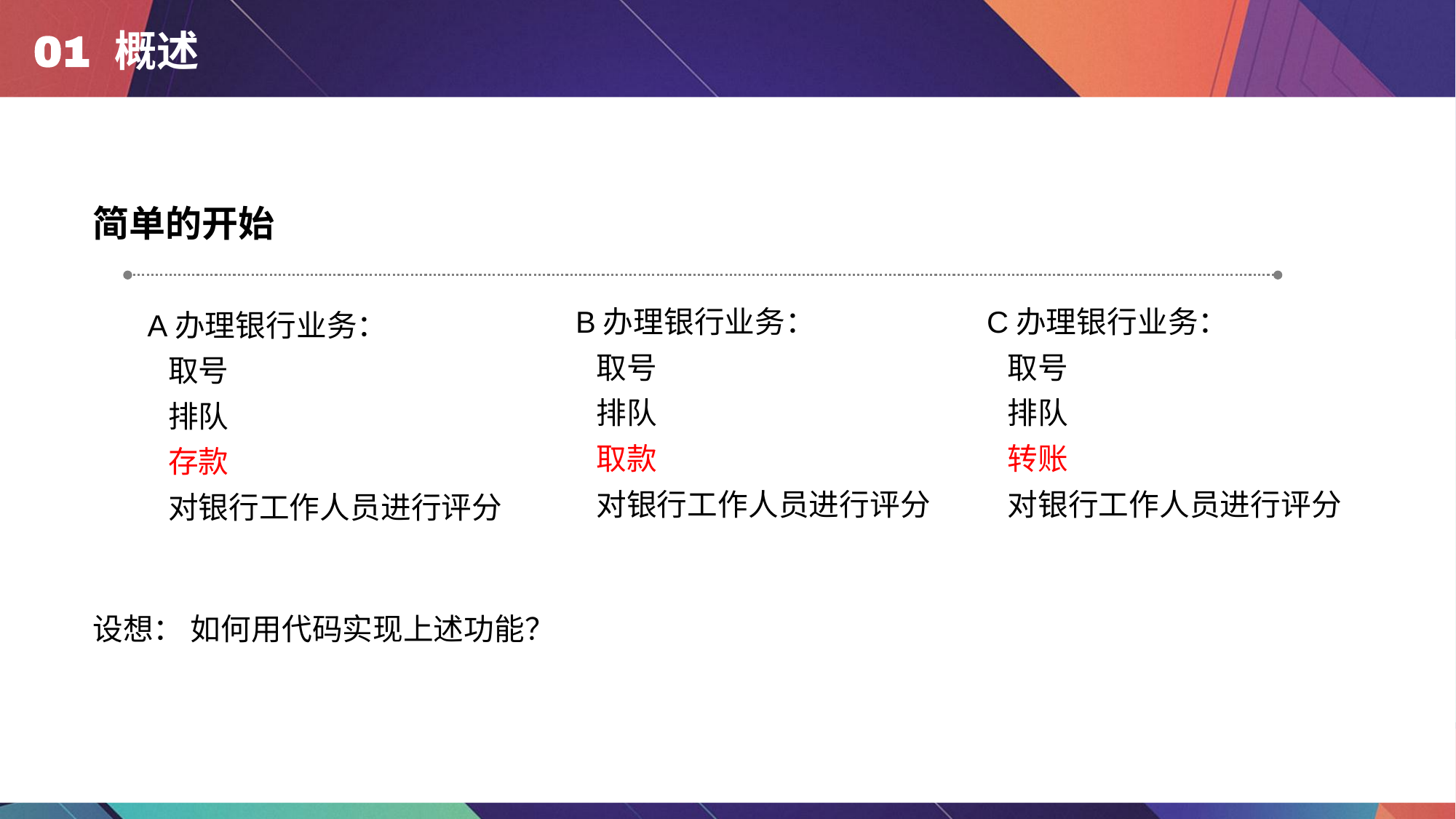

# 01 概述
简单的开始

A办理银行业务：
  取号
  排队
  存款
  对银行工作人员进行评分

设想： 如何用代码实现上述功能？
B办理银行业务：
  取号
  排队
  取款
  对银行工作人员进行评分
C办理银行业务：
  取号
  排队
  转账
  对银行工作人员进行评分